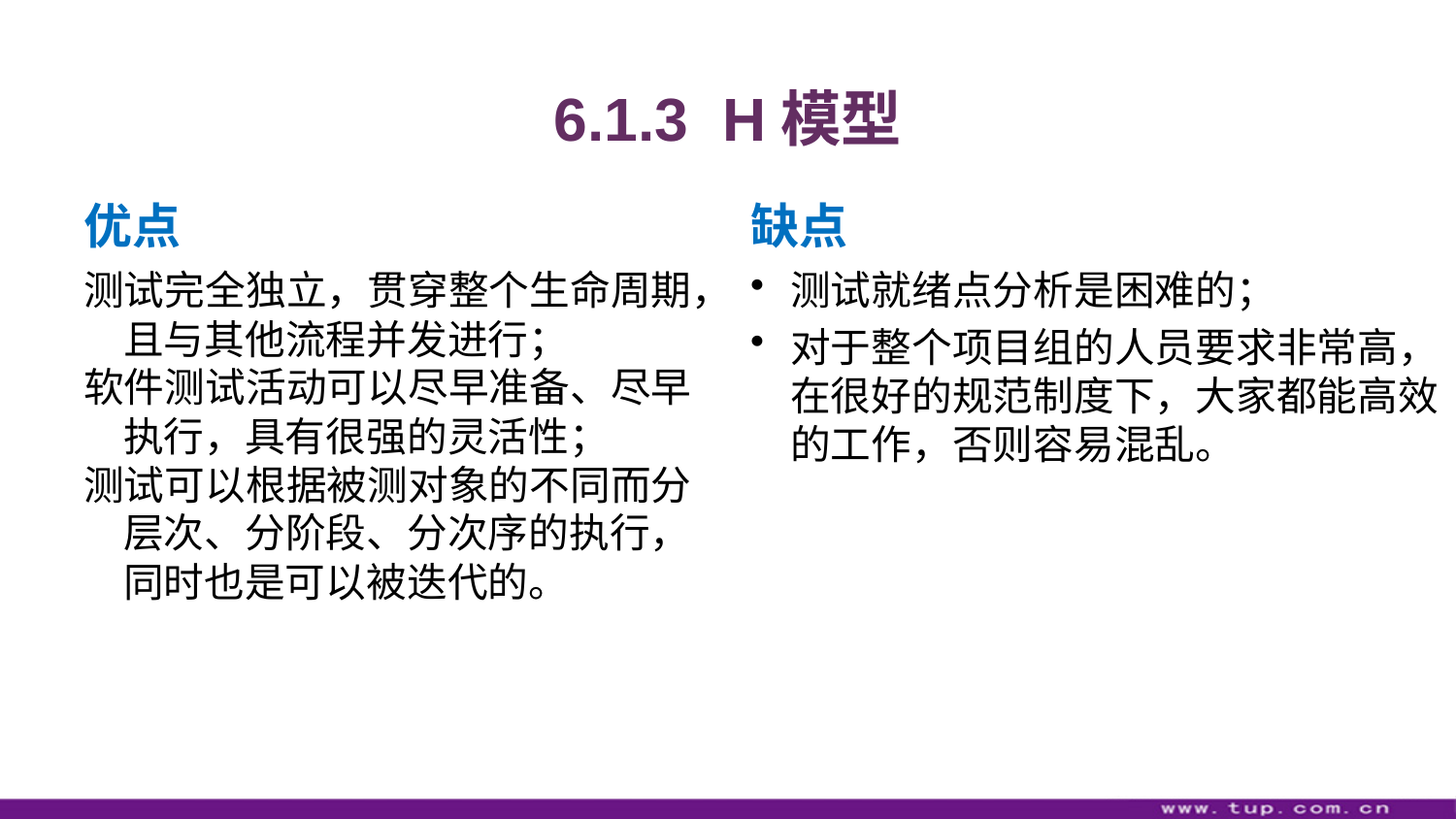

# 6.1.3  H模型
优点
缺点
测试完全独立，贯穿整个生命周期，且与其他流程并发进行；
软件测试活动可以尽早准备、尽早执行，具有很强的灵活性；
测试可以根据被测对象的不同而分层次、分阶段、分次序的执行，同时也是可以被迭代的。
测试就绪点分析是困难的；
对于整个项目组的人员要求非常高，在很好的规范制度下，大家都能高效的工作，否则容易混乱。